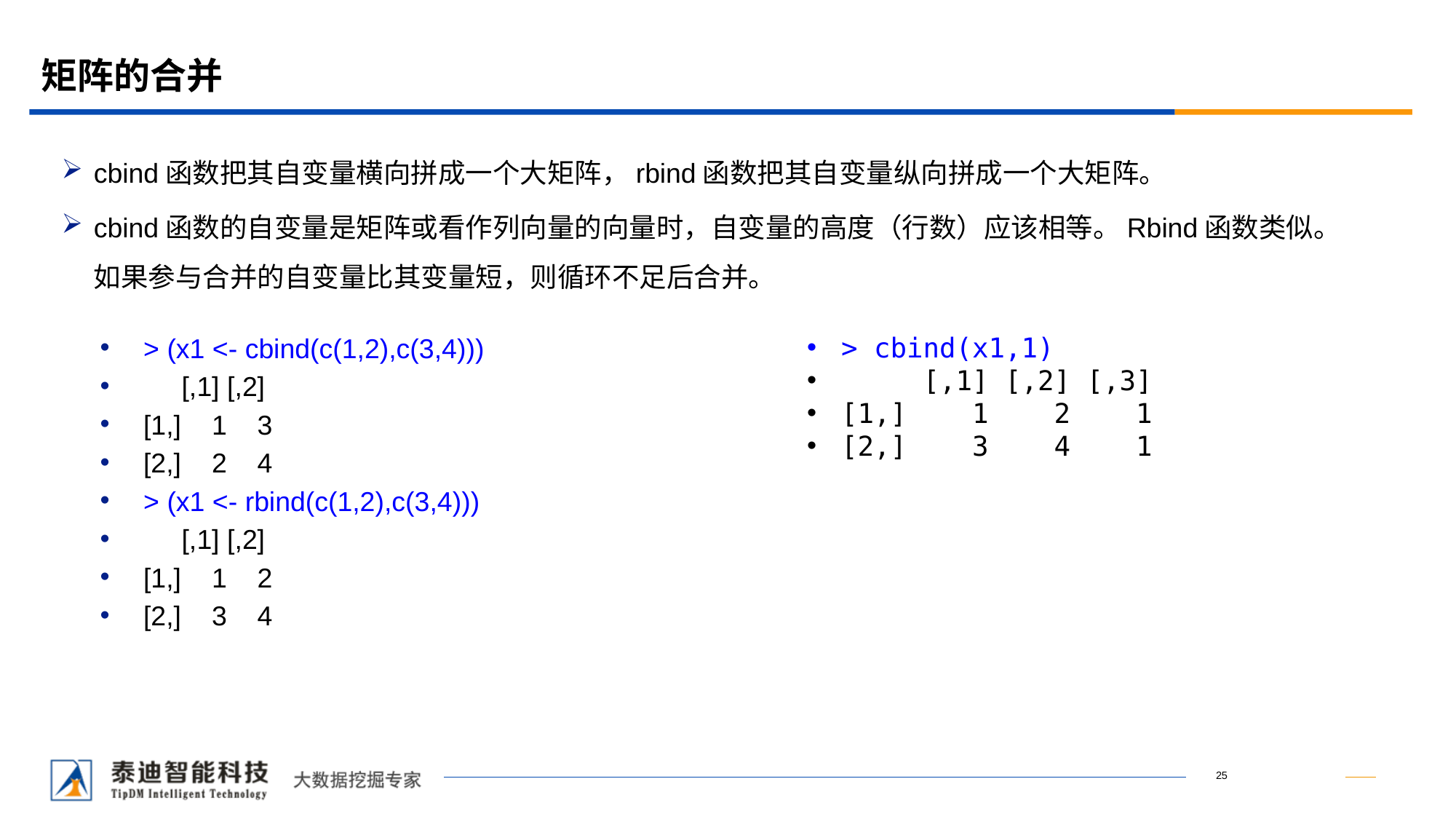

# 矩阵的合并
cbind函数把其自变量横向拼成一个大矩阵，rbind函数把其自变量纵向拼成一个大矩阵。
cbind函数的自变量是矩阵或看作列向量的向量时，自变量的高度（行数）应该相等。Rbind函数类似。如果参与合并的自变量比其变量短，则循环不足后合并。

> (x1 <- cbind(c(1,2),c(3,4)))
     [,1] [,2]
[1,]    1    3
[2,]    2    4
> (x1 <- rbind(c(1,2),c(3,4)))
     [,1] [,2]
[1,]    1    2
[2,]    3    4

> cbind(x1,1)
     [,1] [,2] [,3]
[1,]    1    2    1
[2,]    3    4    1